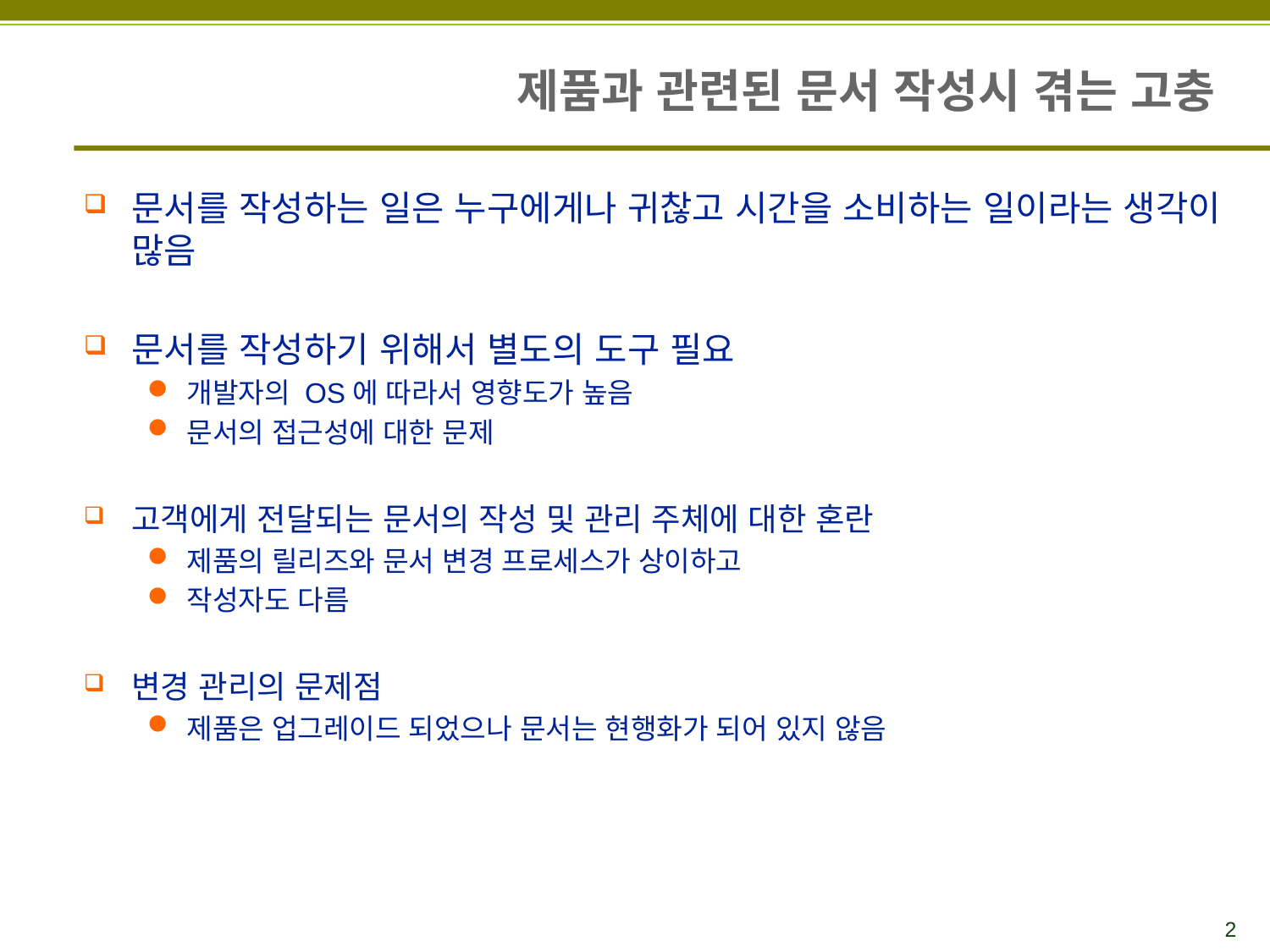

# 제품과 관련된 문서 작성시 겪는 고충
문서를 작성하는 일은 누구에게나 귀찮고 시간을 소비하는 일이라는 생각이 많음

문서를 작성하기 위해서 별도의 도구 필요
개발자의 OS에 따라서 영향도가 높음
문서의 접근성에 대한 문제

고객에게 전달되는 문서의 작성 및 관리 주체에 대한 혼란
제품의 릴리즈와 문서 변경 프로세스가 상이하고
작성자도 다름

변경 관리의 문제점
제품은 업그레이드 되었으나 문서는 현행화가 되어 있지 않음

 2